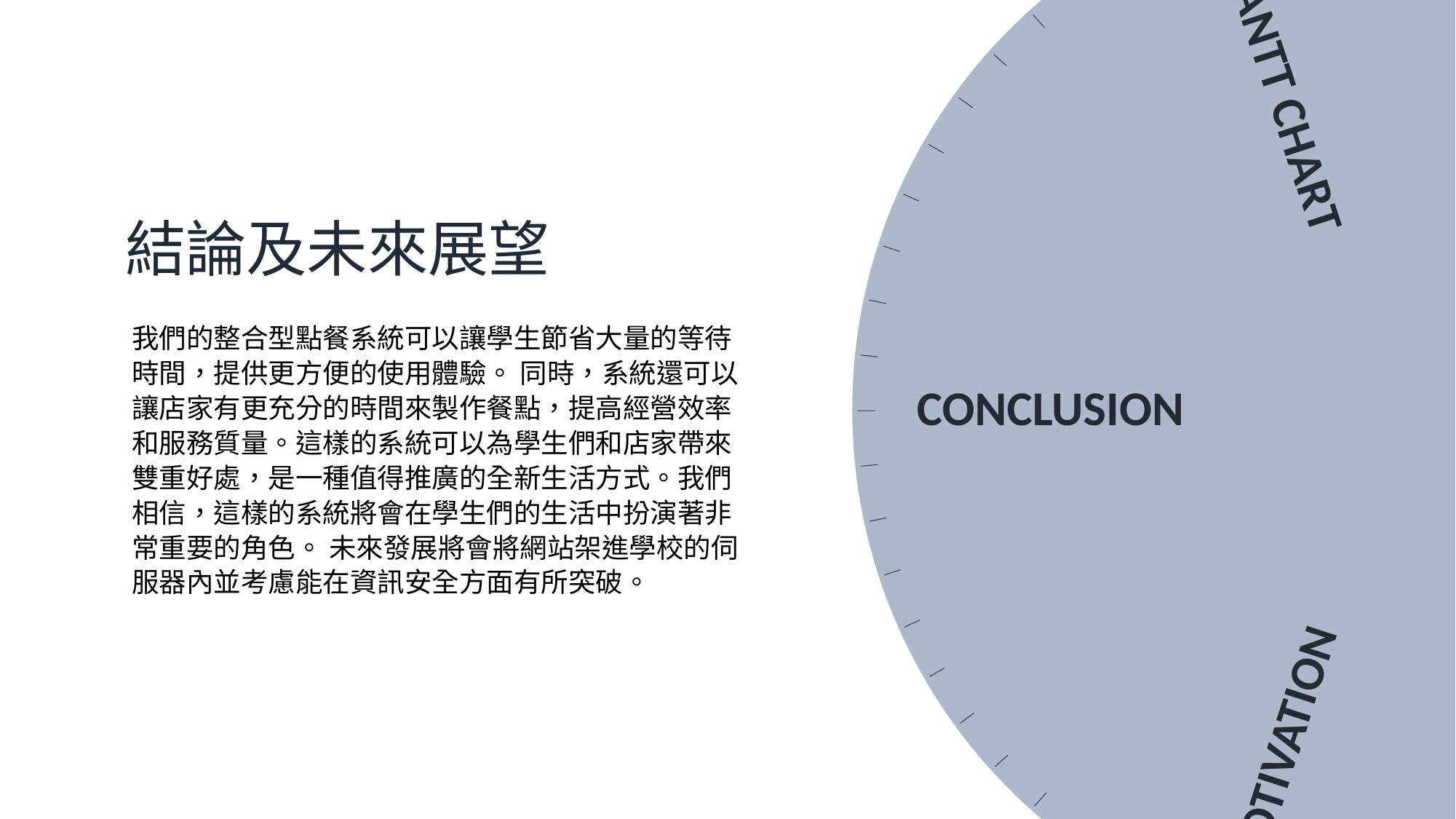

優缺點分析
優點
      1.縮短學餐排隊時間
      2.減少點錯餐點的人為失誤
      3.點單方便、快捷

缺點
     1.互動性較低
     2.需改變顧客習慣

MOTIVATION
ORDERFOOD
PROCESS
GANTT CHART
CONCLUSION
結論及未來展望
我們的整合型點餐系統可以讓學生節省大量的等待時間，提供更方便的使用體驗。 同時，系統還可以讓店家有更充分的時間來製作餐點，提高經營效率和服務質量。這樣的系統可以為學生們和店家帶來雙重好處，是一種值得推廣的全新生活方式。我們相信，這樣的系統將會在學生們的生活中扮演著非常重要的角色。 未來發展將會將網站架進學校的伺服器內並考慮能在資訊安全方面有所突破。